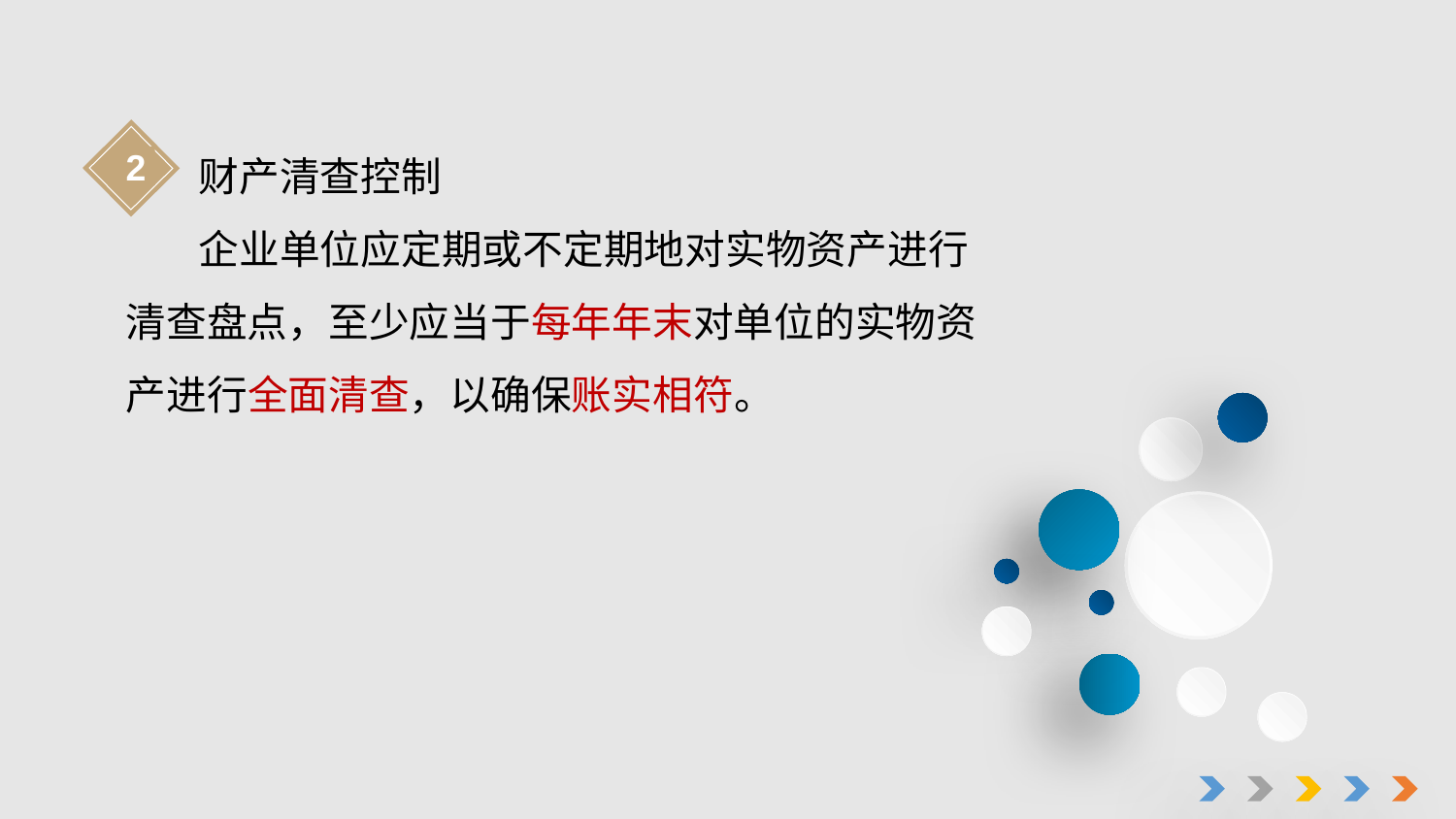

财产清查控制
企业单位应定期或不定期地对实物资产进行清查盘点，至少应当于每年年末对单位的实物资产进行全面清查，以确保账实相符。

2